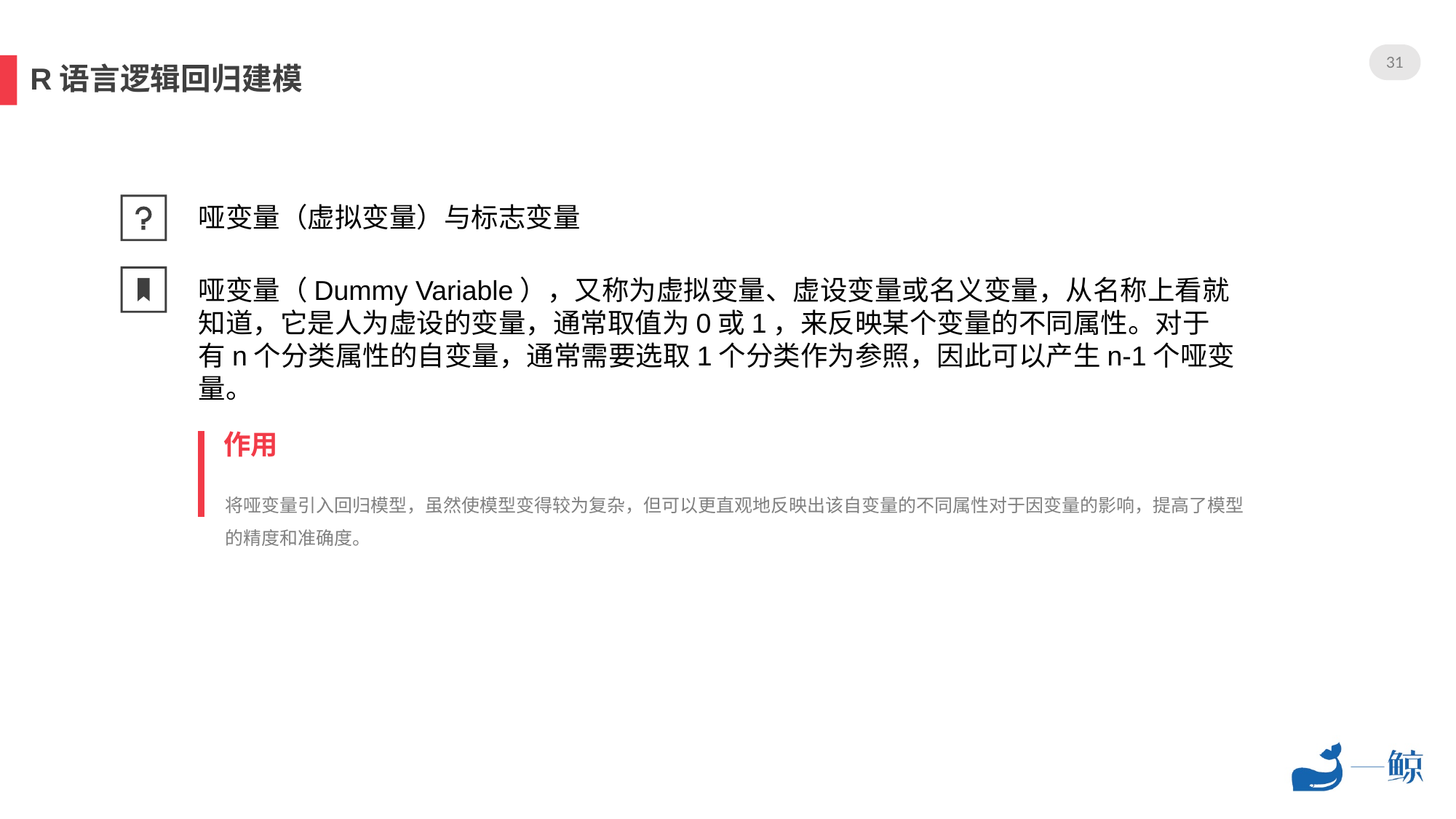

31
R语言逻辑回归建模

哑变量（虚拟变量）与标志变量

哑变量（Dummy Variable），又称为虚拟变量、虚设变量或名义变量，从名称上看就知道，它是人为虚设的变量，通常取值为0或1，来反映某个变量的不同属性。对于有n个分类属性的自变量，通常需要选取1个分类作为参照，因此可以产生n-1个哑变量。
作用
将哑变量引入回归模型，虽然使模型变得较为复杂，但可以更直观地反映出该自变量的不同属性对于因变量的影响，提高了模型的精度和准确度。